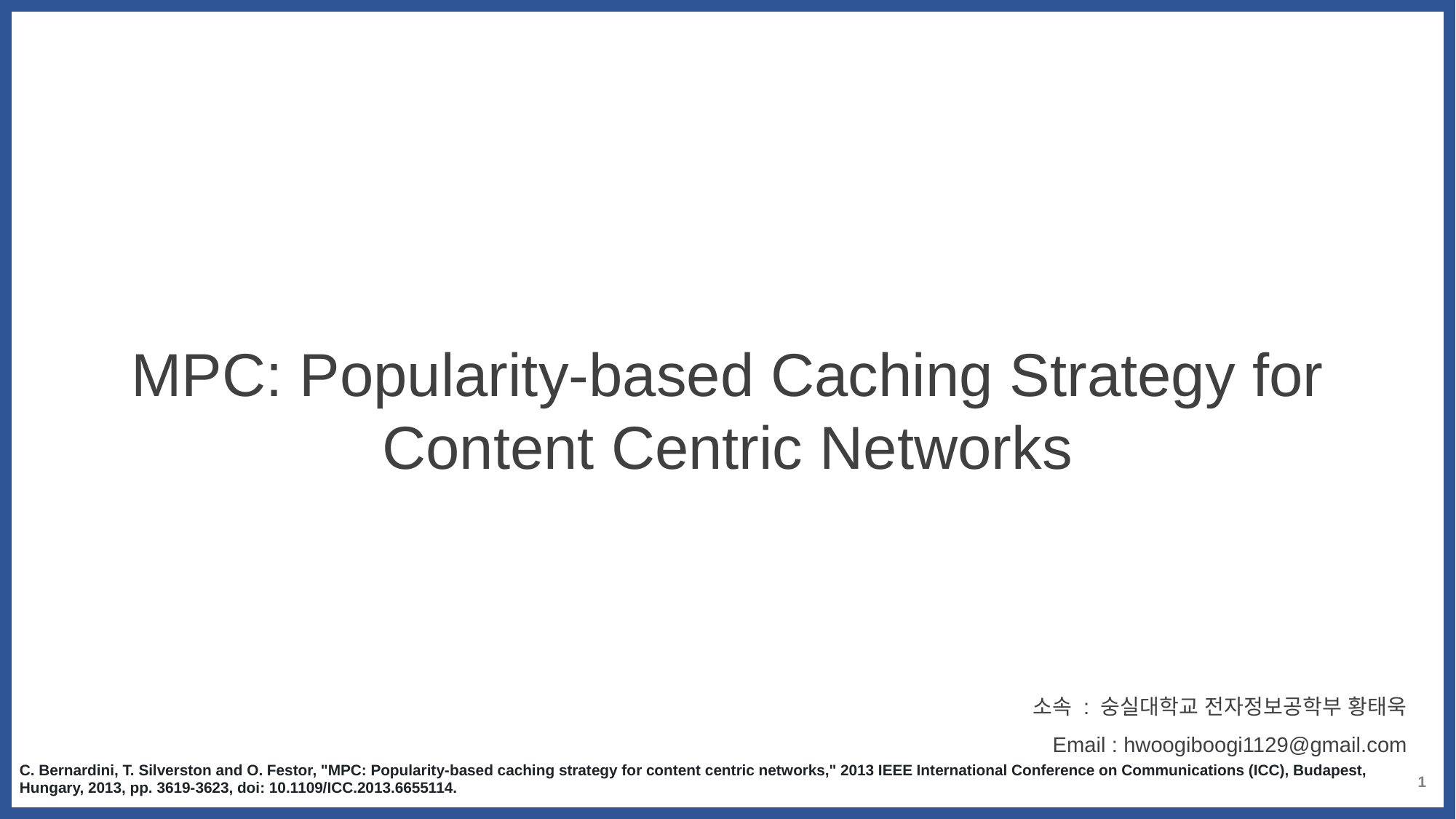

MPC: Popularity-based Caching Strategy for
Content Centric Networks
소속 : 숭실대학교 전자정보공학부 황태욱
Email : hwoogiboogi1129@gmail.com
C. Bernardini, T. Silverston and O. Festor, "MPC: Popularity-based caching strategy for content centric networks," 2013 IEEE International Conference on Communications (ICC), Budapest, Hungary, 2013, pp. 3619-3623, doi: 10.1109/ICC.2013.6655114.
1